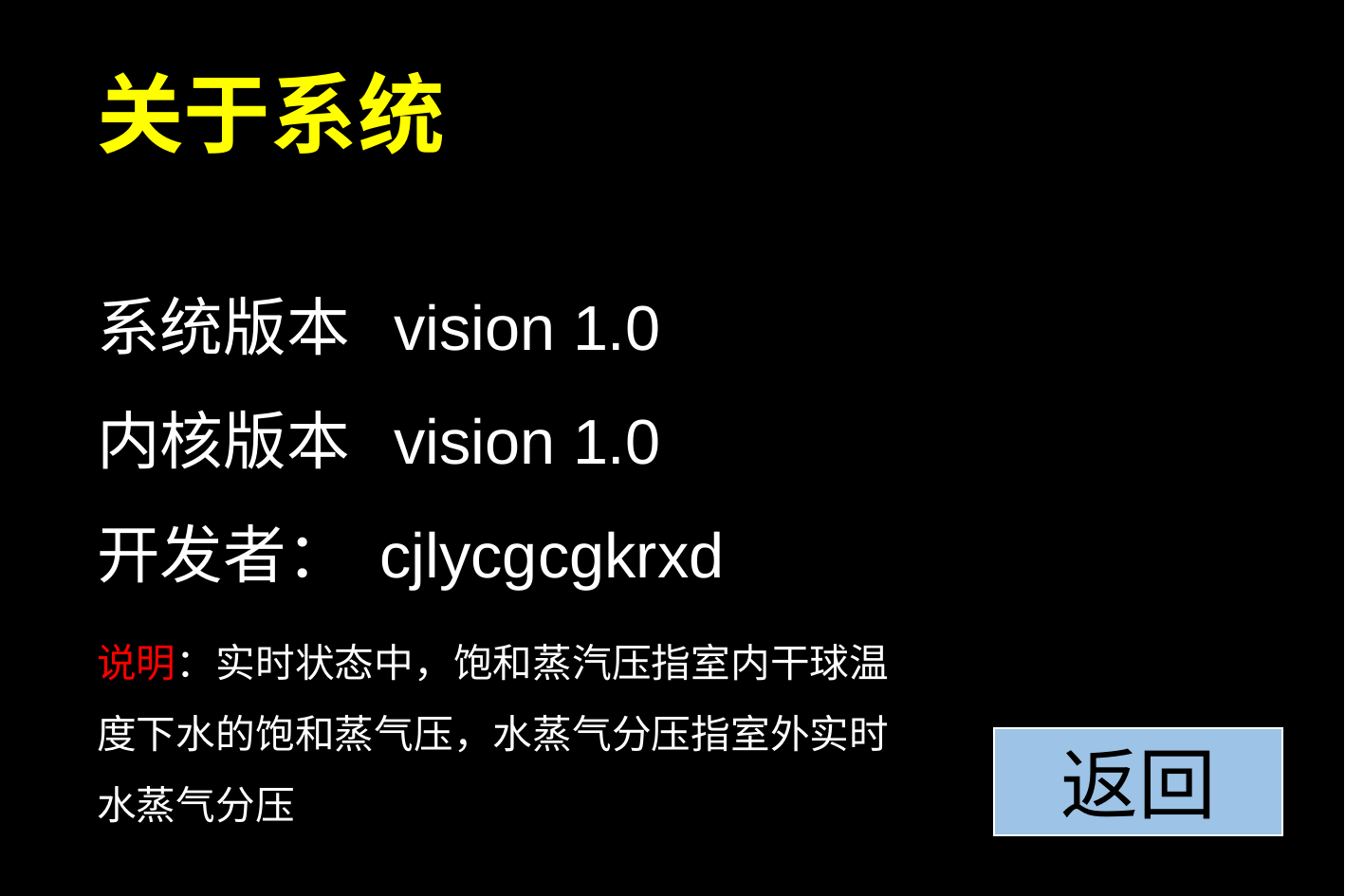

关于系统

系统版本  vision 1.0
内核版本  vision 1.0
开发者： cjlycgcgkrxd
说明：实时状态中，饱和蒸汽压指室内干球温度下水的饱和蒸气压，水蒸气分压指室外实时水蒸气分压
返回